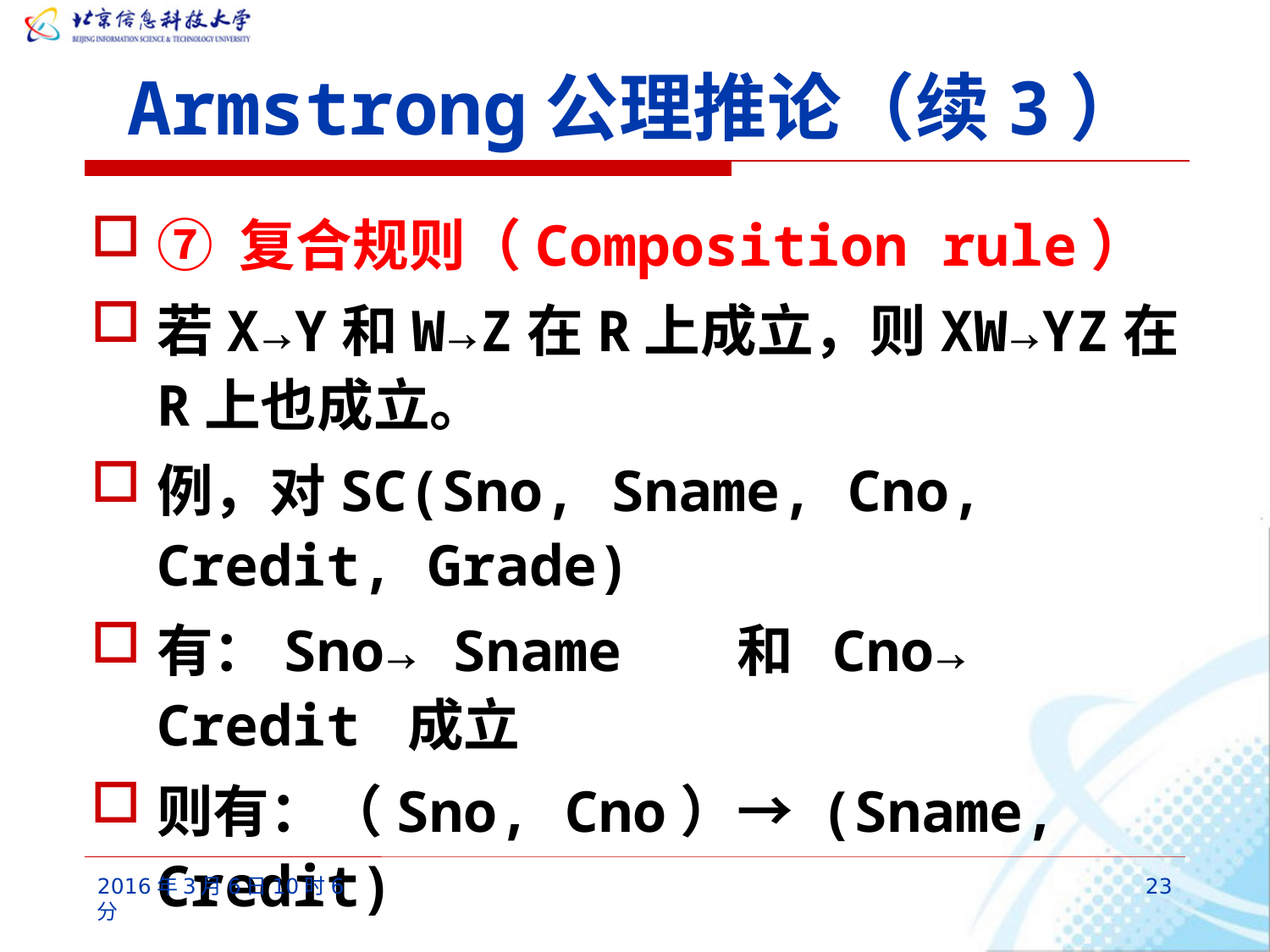

# Armstrong公理推论（续3）
⑦ 复合规则（Composition rule）
若X→Y和W→Z在R上成立，则XW→YZ在R上也成立。
例，对SC(Sno, Sname, Cno, Credit, Grade)
有：Sno→ Sname   和  Cno→ Credit 成立
则有：（Sno, Cno）→ (Sname, Credit)
2016年3月6日10时6分
23